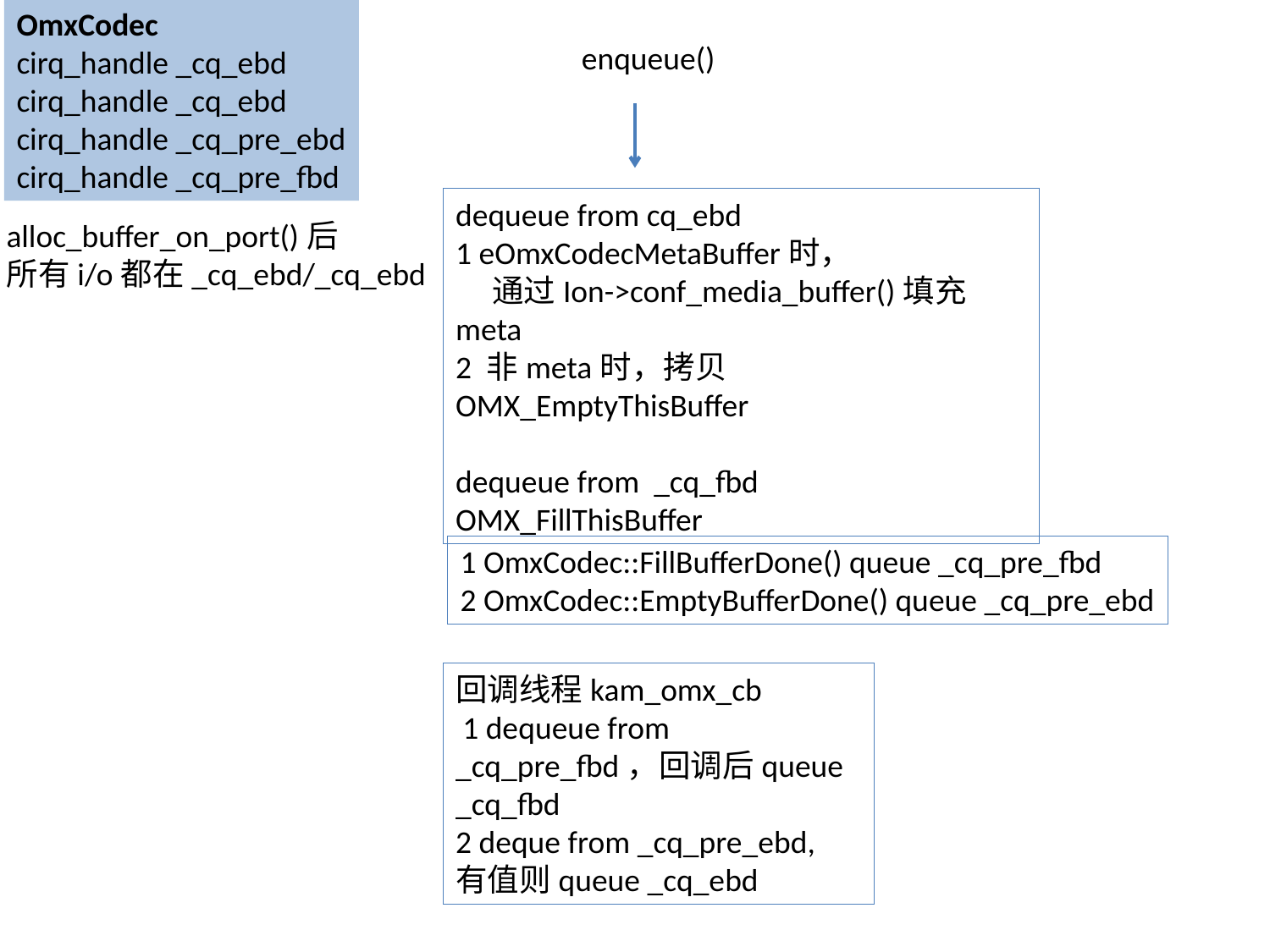

OmxCodec
cirq_handle _cq_ebd
cirq_handle _cq_ebd
cirq_handle _cq_pre_ebd
cirq_handle _cq_pre_fbd
enqueue()
dequeue from cq_ebd
1 eOmxCodecMetaBuffer时，
    通过Ion->conf_media_buffer()填充meta
2 非meta时，拷贝
OMX_EmptyThisBuffer

dequeue from  _cq_fbd
OMX_FillThisBuffer

alloc_buffer_on_port()后
所有i/o都在_cq_ebd/_cq_ebd
1 OmxCodec::FillBufferDone() queue _cq_pre_fbd
2 OmxCodec::EmptyBufferDone() queue _cq_pre_ebd
回调线程kam_omx_cb
 1 dequeue from _cq_pre_fbd，回调后queue _cq_fbd
2 deque from _cq_pre_ebd, 有值则queue _cq_ebd